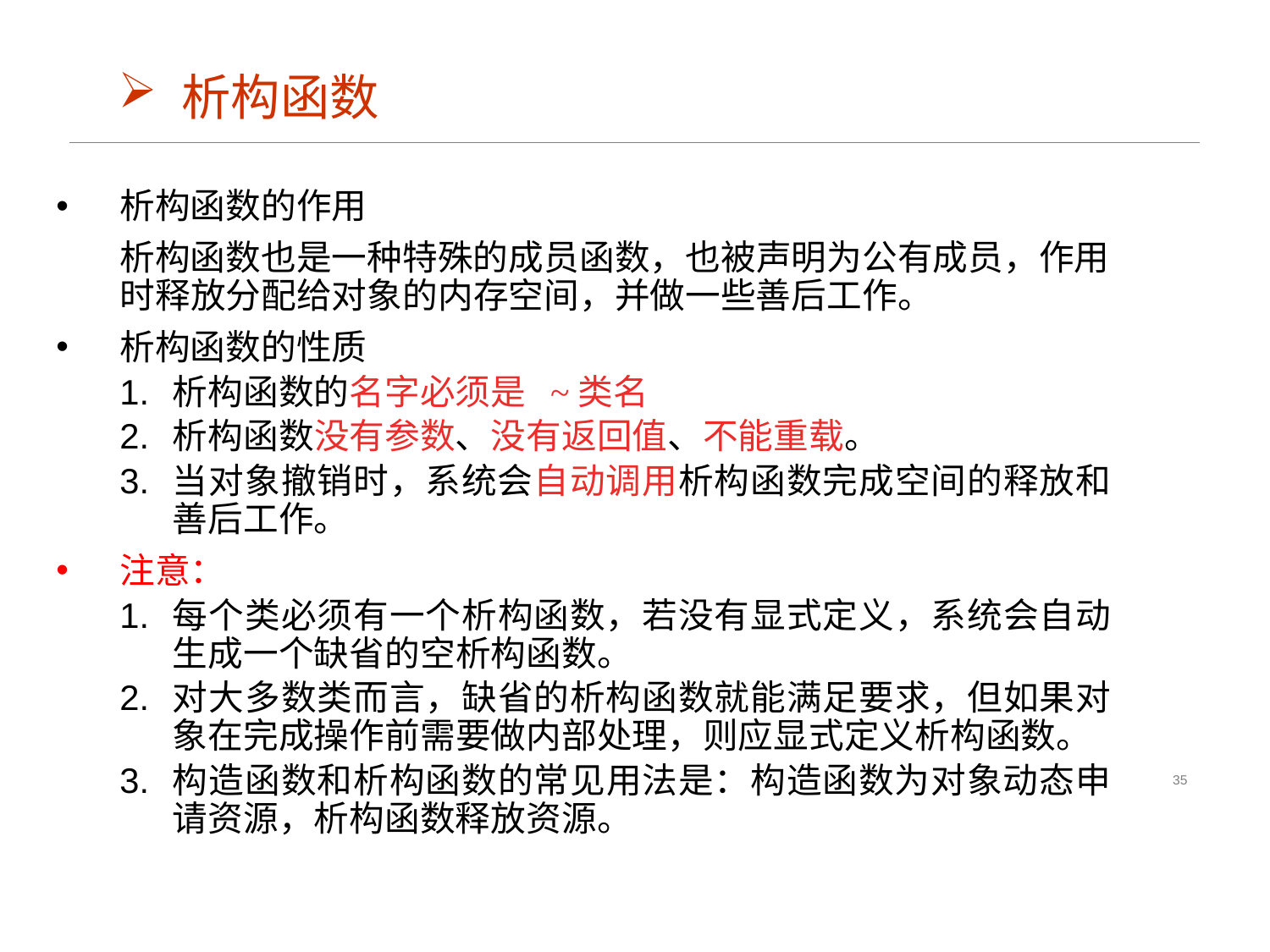

析构函数
析构函数的作用
	析构函数也是一种特殊的成员函数，也被声明为公有成员，作用时释放分配给对象的内存空间，并做一些善后工作。
析构函数的性质
析构函数的名字必须是  ~类名
析构函数没有参数、没有返回值、不能重载。
当对象撤销时，系统会自动调用析构函数完成空间的释放和善后工作。
注意：
每个类必须有一个析构函数，若没有显式定义，系统会自动生成一个缺省的空析构函数。
对大多数类而言，缺省的析构函数就能满足要求，但如果对象在完成操作前需要做内部处理，则应显式定义析构函数。
构造函数和析构函数的常见用法是：构造函数为对象动态申请资源，析构函数释放资源。

35